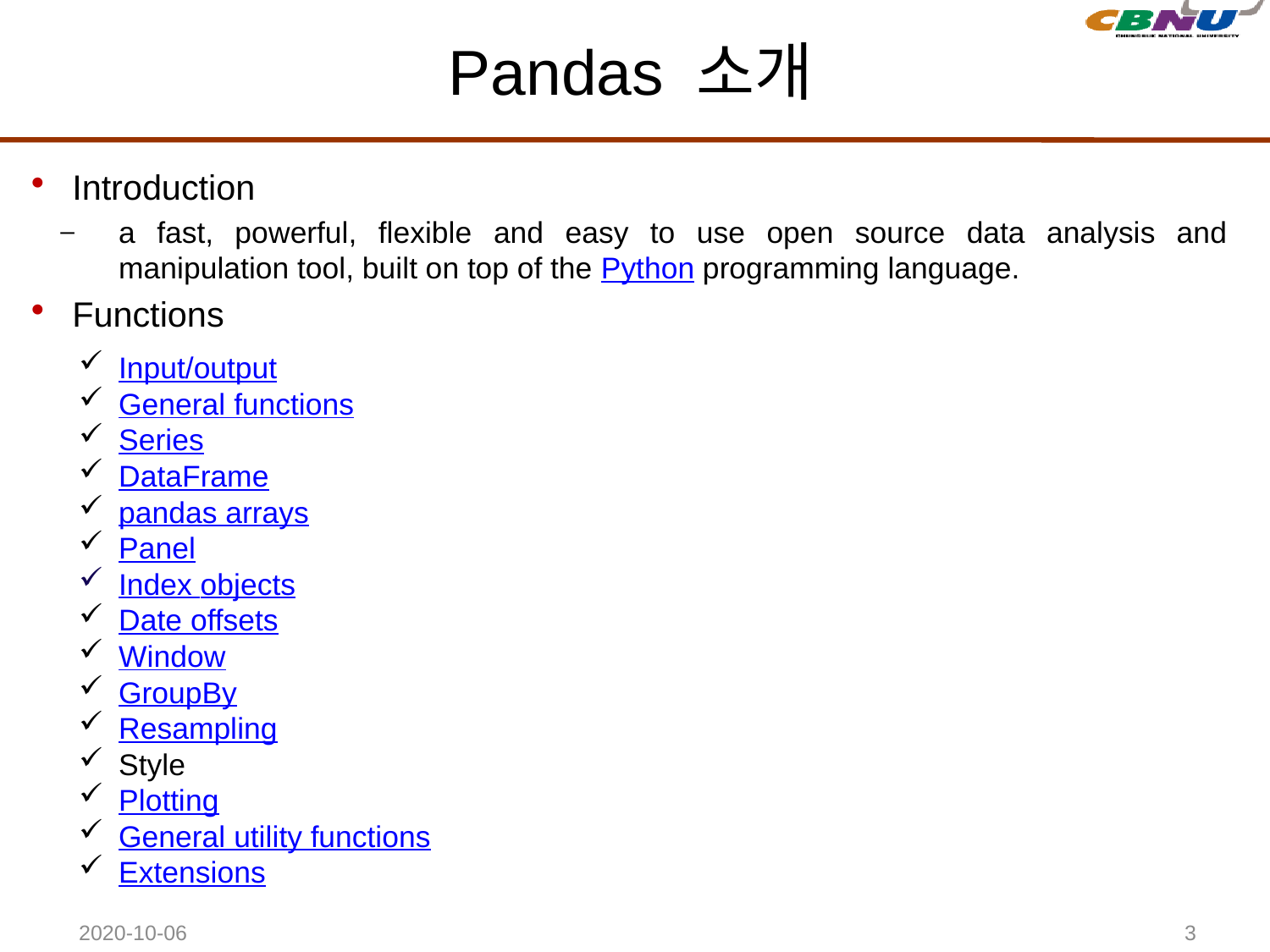

# Pandas 소개
Introduction
a fast, powerful, flexible and easy to use open source data analysis and manipulation tool, built on top of the Python programming language.
Functions

Input/output
General functions
Series
DataFrame
pandas arrays
Panel
Index objects
Date offsets
Window
GroupBy
Resampling
Style
Plotting
General utility functions
Extensions

2020-10-06
3